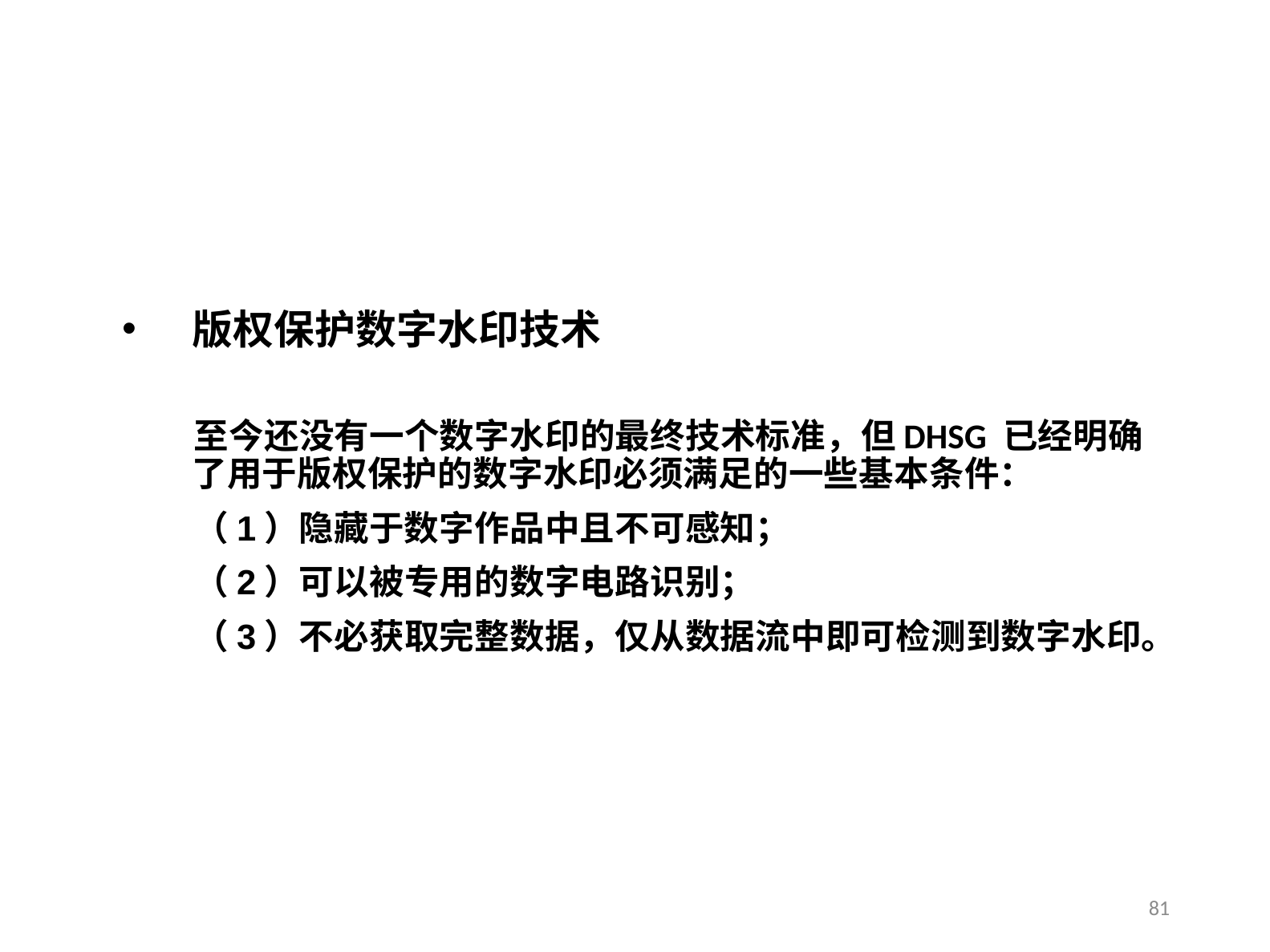

#
版权保护数字水印技术

        至今还没有一个数字水印的最终技术标准，但DHSG 已经明确了用于版权保护的数字水印必须满足的一些基本条件：
        （1）隐藏于数字作品中且不可感知；
        （2）可以被专用的数字电路识别；
        （3）不必获取完整数据，仅从数据流中即可检测到数字水印。

81